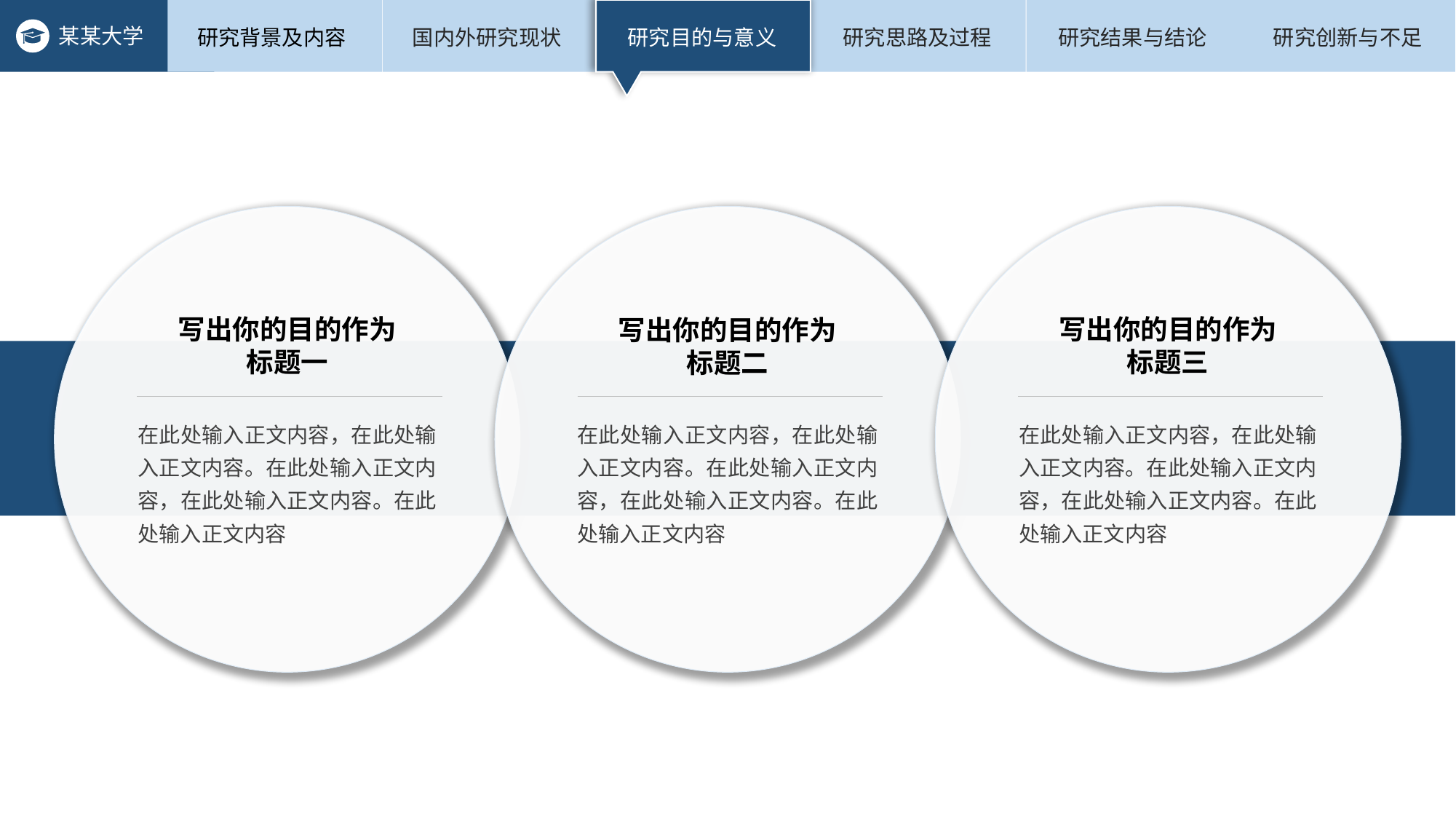

实验研究的目的

写出你的目的作为标题三
写出你的目的作为标题一
写出你的目的作为标题二

在此处输入正文内容，在此处输入正文内容。在此处输入正文内容，在此处输入正文内容。在此处输入正文内容
在此处输入正文内容，在此处输入正文内容。在此处输入正文内容，在此处输入正文内容。在此处输入正文内容
在此处输入正文内容，在此处输入正文内容。在此处输入正文内容，在此处输入正文内容。在此处输入正文内容